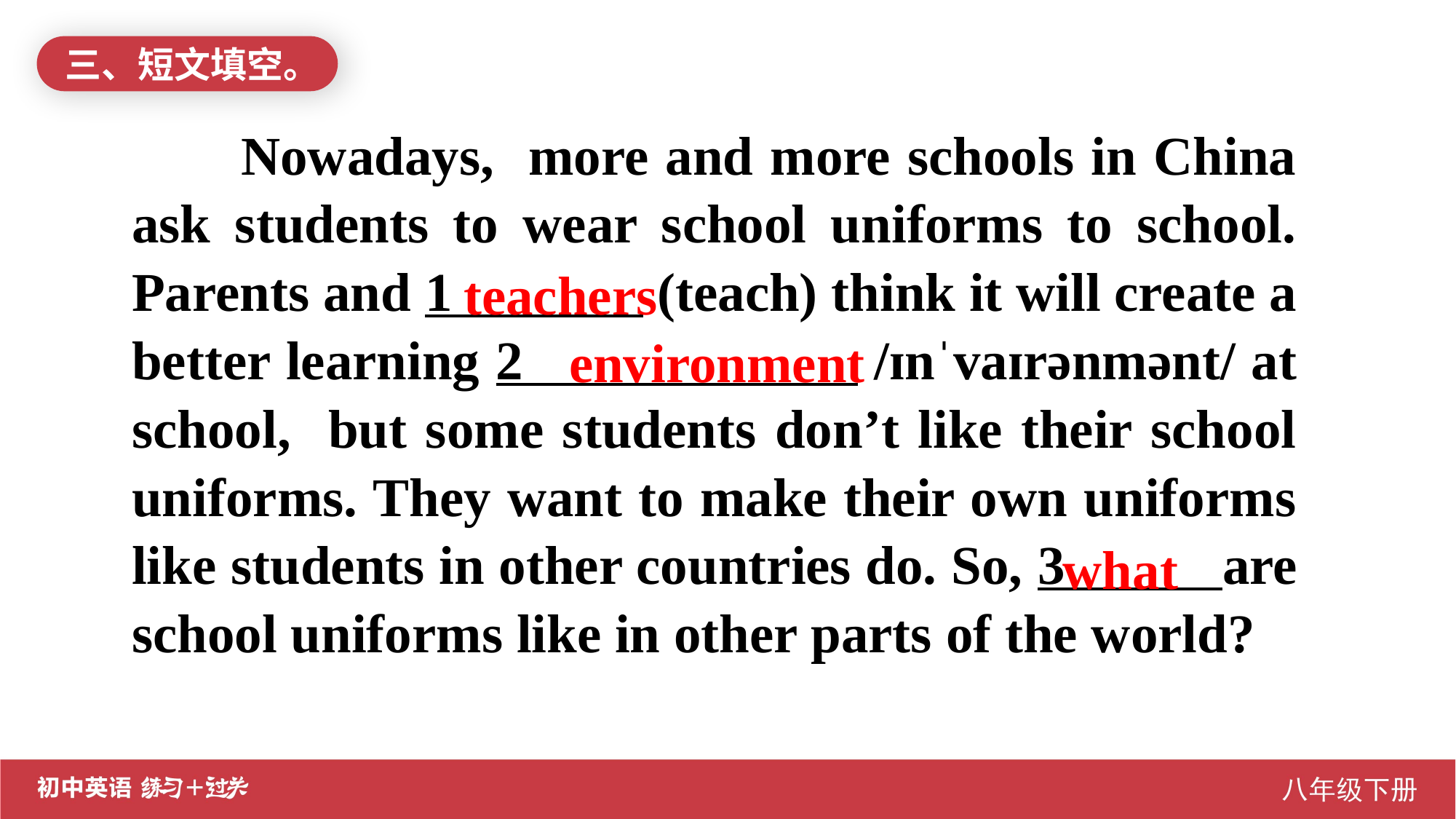

三、短文填空。
Nowadays,  more and more schools in China ask students to wear school uniforms to school. Parents and 1               (teach) think it will create a better learning 2                      /ɪnˈvaɪrənmənt/ at school,  but some students don’t like their school uniforms. They want to make their own uniforms like students in other countries do. So, 3           are school uniforms like in other parts of the world?
teachers
environment
what